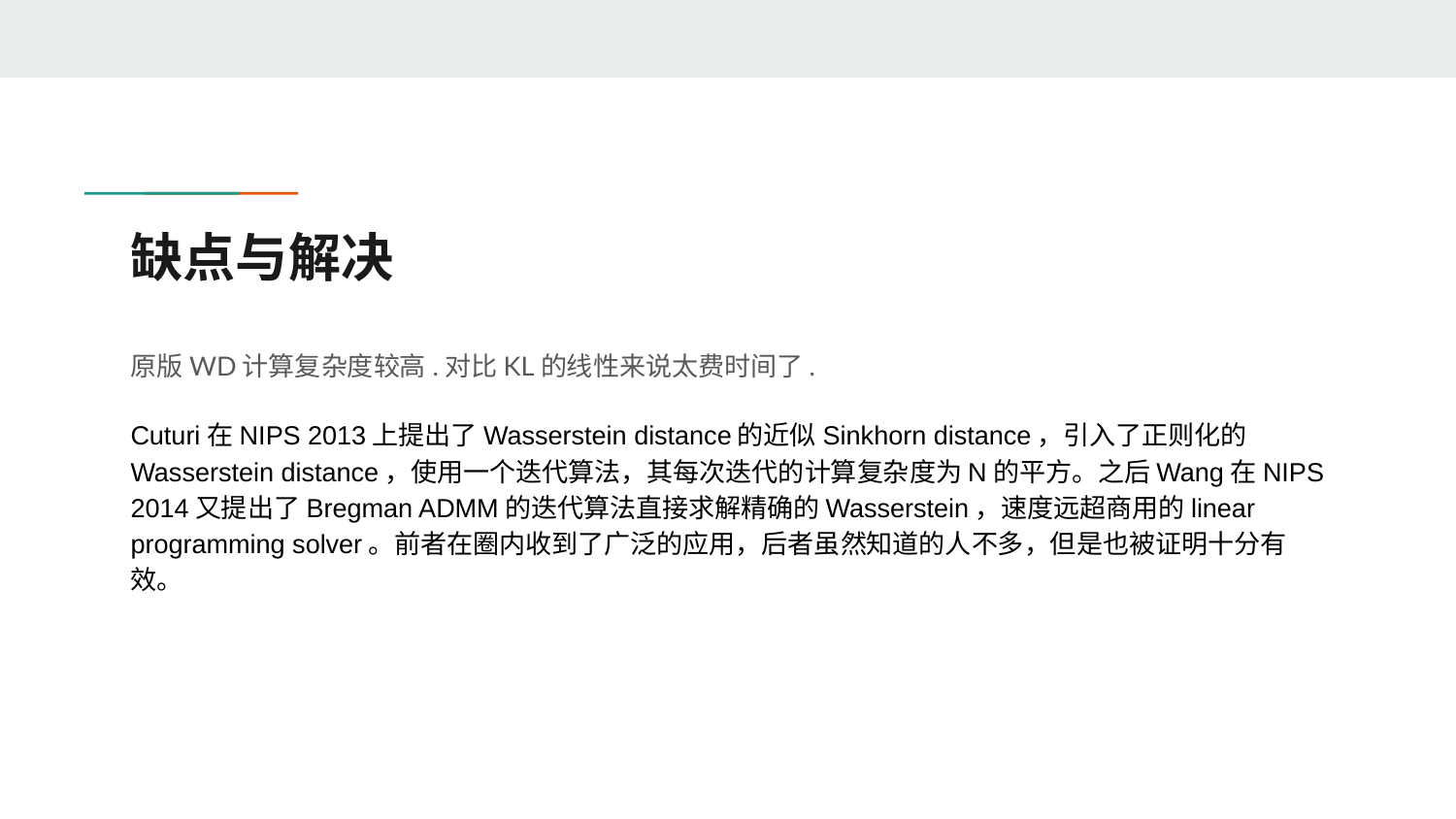

# 缺点与解决
原版WD计算复杂度较高.对比KL的线性来说太费时间了.
Cuturi在NIPS 2013上提出了Wasserstein distance的近似Sinkhorn distance，引入了正则化的Wasserstein distance，使用一个迭代算法，其每次迭代的计算复杂度为N的平方。之后Wang在NIPS 2014又提出了Bregman ADMM的迭代算法直接求解精确的Wasserstein，速度远超商用的linear programming solver。前者在圈内收到了广泛的应用，后者虽然知道的人不多，但是也被证明十分有效。